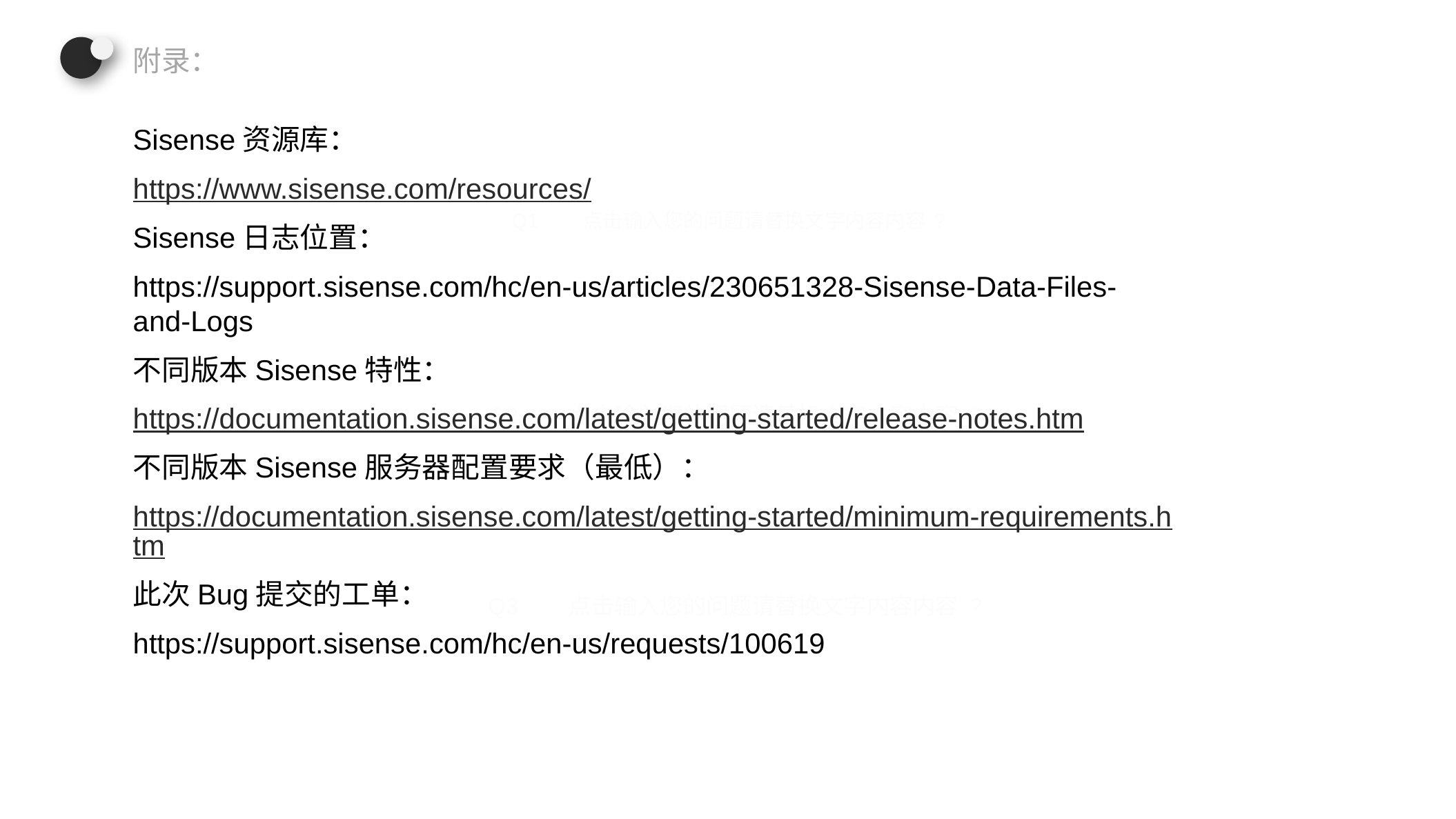

附录：
Sisense资源库：
https://www.sisense.com/resources/
Sisense日志位置：
https://support.sisense.com/hc/en-us/articles/230651328-Sisense-Data-Files-and-Logs
不同版本Sisense特性：
https://documentation.sisense.com/latest/getting-started/release-notes.htm
不同版本Sisense服务器配置要求（最低）：
https://documentation.sisense.com/latest/getting-started/minimum-requirements.htm
此次Bug提交的工单：
https://support.sisense.com/hc/en-us/requests/100619
Q1       点击输入您的问题请替换文字内容内容 ?
Q2       点击输入您的问题请替换文字内容内容 ?
Q3       点击输入您的问题请替换文字内容内容 ?